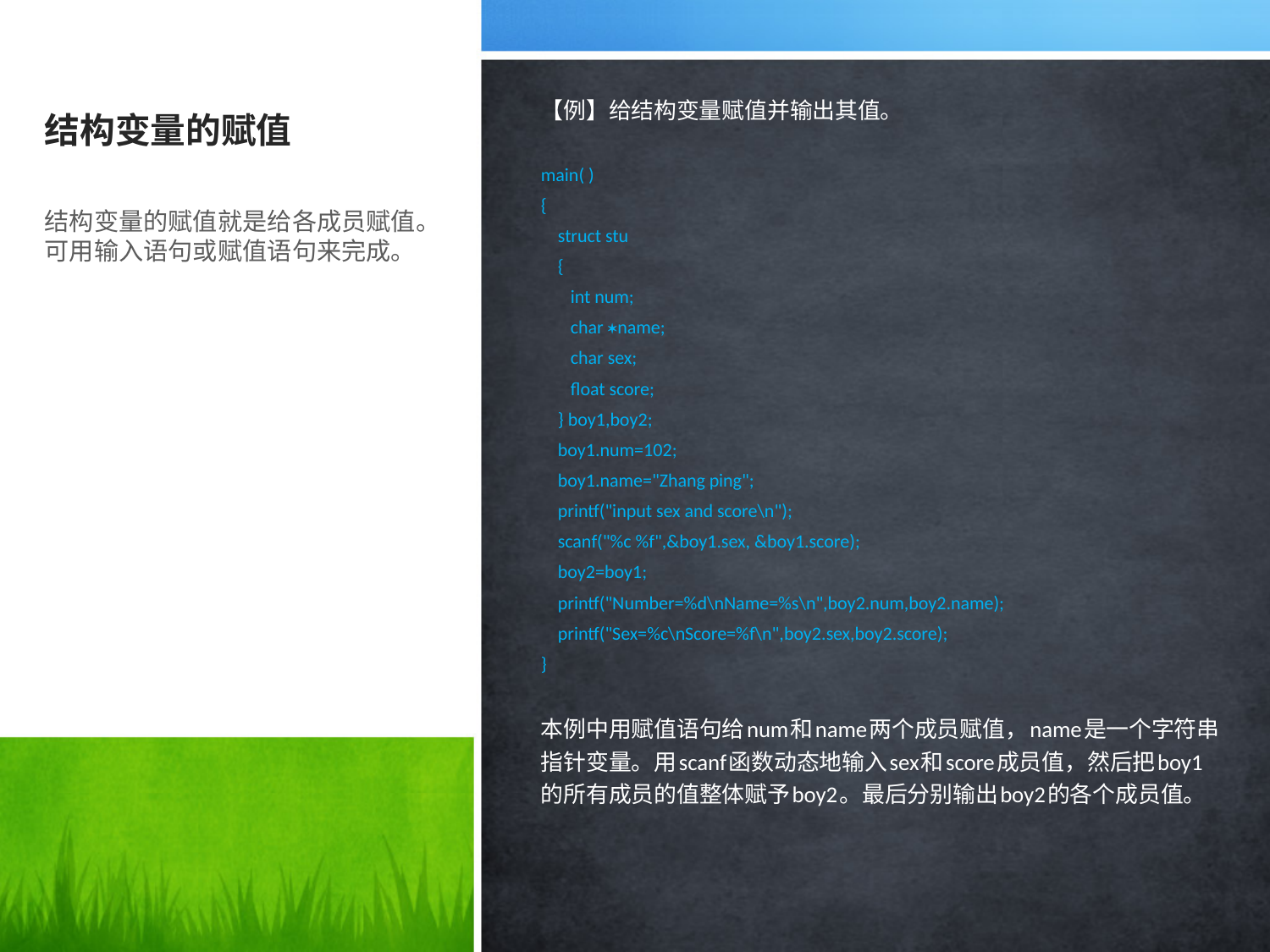

# 结构变量的赋值
【例】给结构变量赋值并输出其值。

main( )
{
    struct stu
    {
       int num;
       char ∗name;
       char sex;
       float score;
    } boy1,boy2;
    boy1.num=102;
    boy1.name="Zhang ping";
    printf("input sex and score\n");
    scanf("%c %f",&boy1.sex, &boy1.score);
    boy2=boy1;
    printf("Number=%d\nName=%s\n",boy2.num,boy2.name);
    printf("Sex=%c\nScore=%f\n",boy2.sex,boy2.score);
}

本例中用赋值语句给num和name两个成员赋值，name是一个字符串指针变量。用scanf函数动态地输入sex和score成员值，然后把boy1的所有成员的值整体赋予boy2。最后分别输出boy2的各个成员值。

结构变量的赋值就是给各成员赋值。可用输入语句或赋值语句来完成。